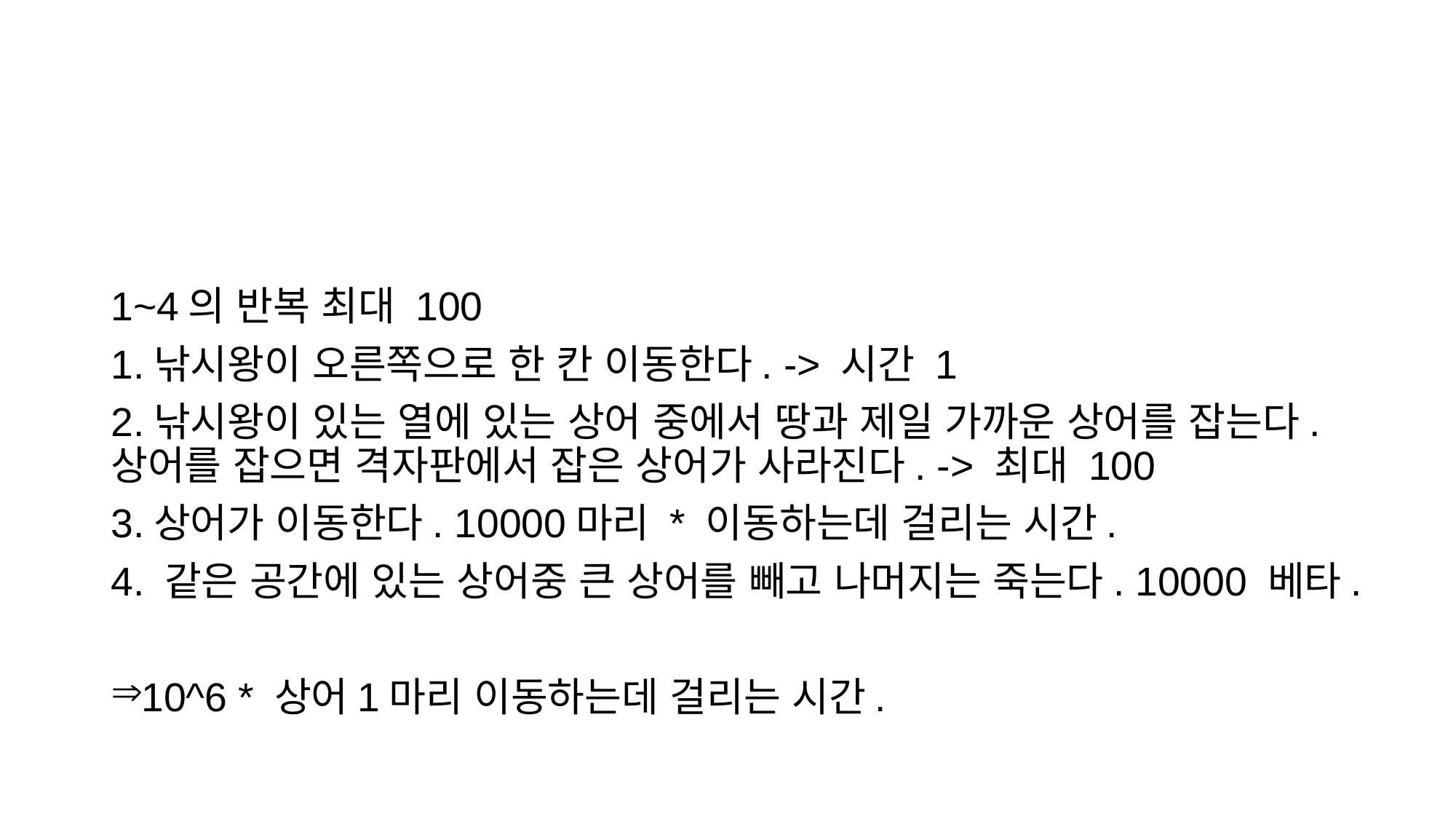

#

1~4의 반복 최대 100
1.낚시왕이 오른쪽으로 한 칸 이동한다. -> 시간 1
2.낚시왕이 있는 열에 있는 상어 중에서 땅과 제일 가까운 상어를 잡는다. 상어를 잡으면 격자판에서 잡은 상어가 사라진다. -> 최대 100
3.상어가 이동한다. 10000마리 * 이동하는데 걸리는 시간.
4. 같은 공간에 있는 상어중 큰 상어를 빼고 나머지는 죽는다. 10000 베타.

10^6 * 상어1마리 이동하는데 걸리는 시간.